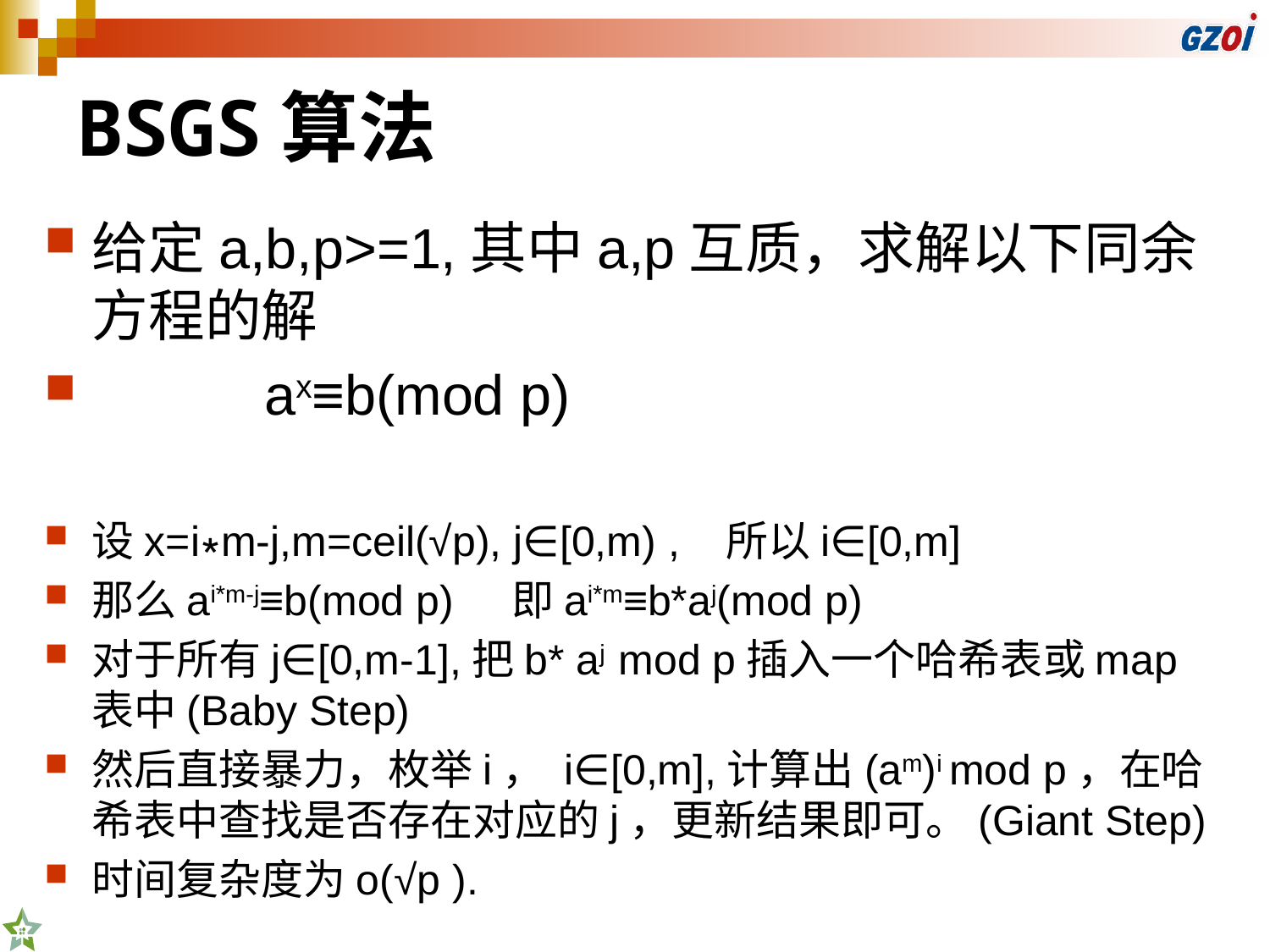

# BSGS算法
给定a,b,p>=1,其中a,p互质，求解以下同余方程的解
           ax≡b(mod p)

设x=i∗m-j,m=ceil(√p), j∈[0,m) ,   所以i∈[0,m]
那么ai*m-j≡b(mod p)    即ai*m≡b*aj(mod p)
对于所有j∈[0,m-1],把b* aj  mod p插入一个哈希表或map表中(Baby Step)
然后直接暴力，枚举i， i∈[0,m],计算出(am)i mod p，在哈希表中查找是否存在对应的j，更新结果即可。(Giant Step)
时间复杂度为o(√p ).